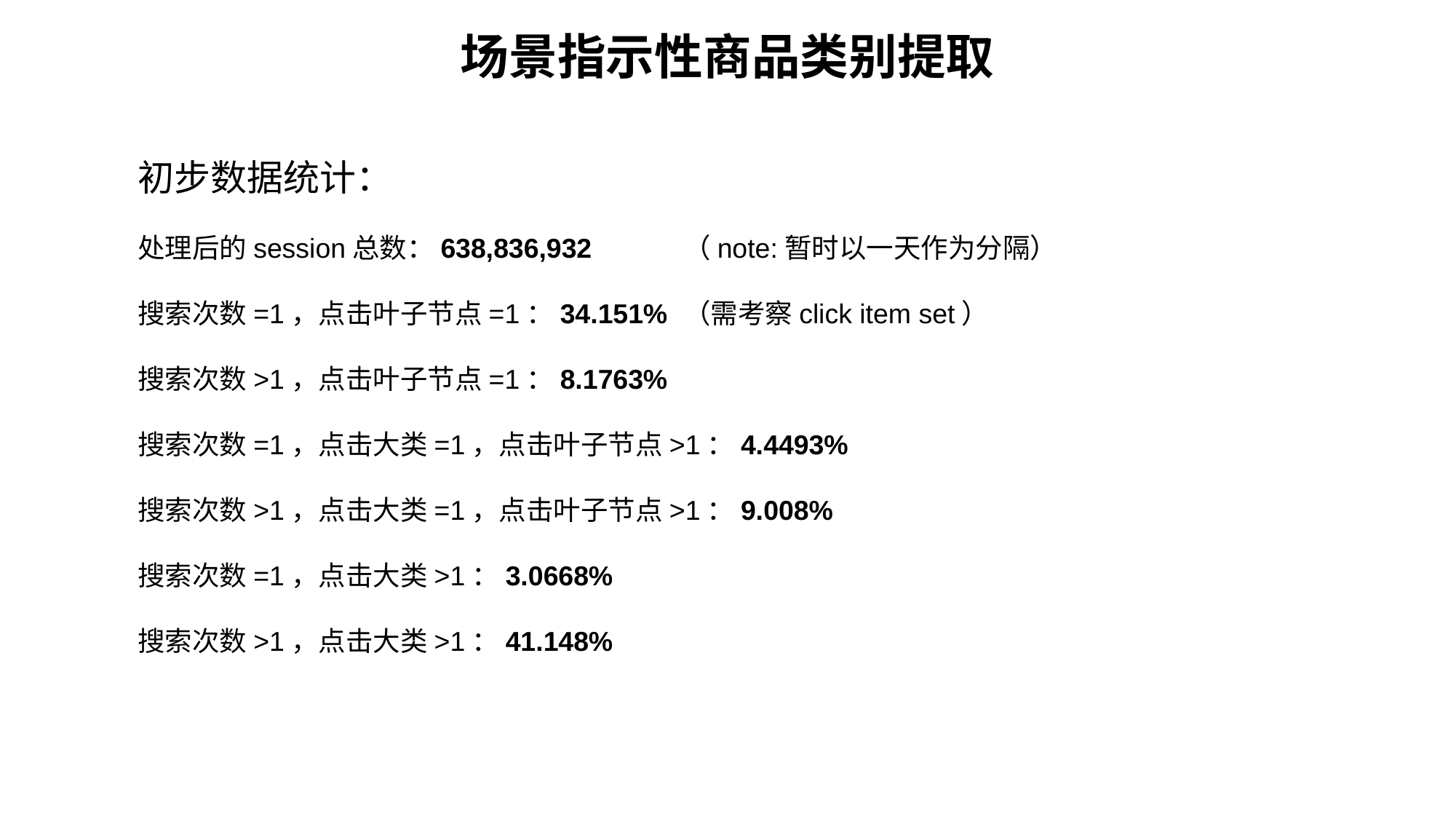

场景指示性商品类别提取
初步数据统计：

处理后的session总数：638,836,932	（note:暂时以一天作为分隔）

搜索次数=1，点击叶子节点=1：34.151%	（需考察click item set）

搜索次数>1，点击叶子节点=1：8.1763%

搜索次数=1，点击大类=1，点击叶子节点>1：4.4493%

搜索次数>1，点击大类=1，点击叶子节点>1：9.008%

搜索次数=1，点击大类>1：3.0668%

搜索次数>1，点击大类>1：41.148%